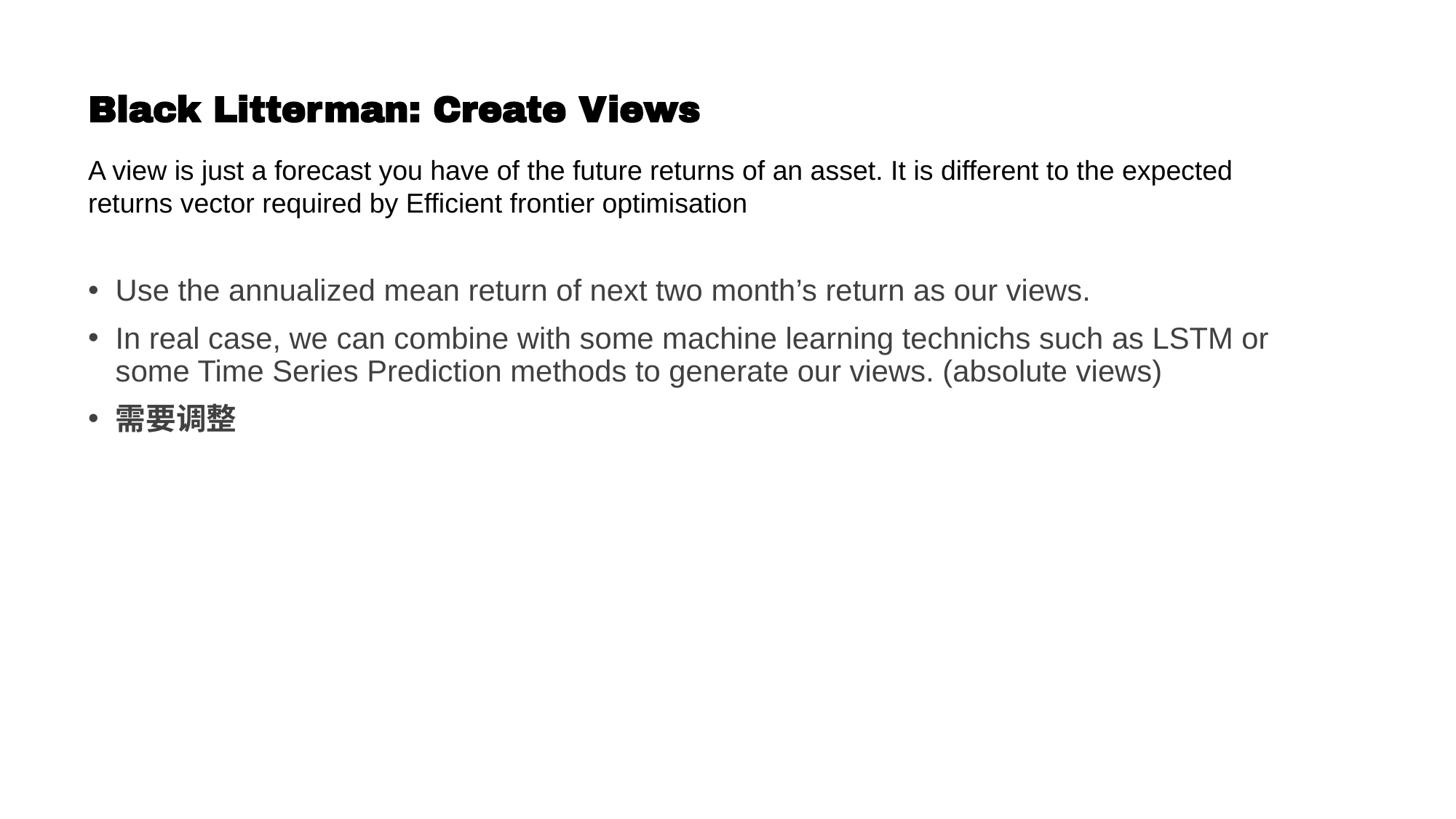

# Black Litterman: Create Views
A view is just a forecast you have of the future returns of an asset. It is different to the expected returns vector required by Efficient frontier optimisation

Use the annualized mean return of next two month’s return as our views.
In real case, we can combine with some machine learning technichs such as LSTM or some Time Series Prediction methods to generate our views. (absolute views)
需要调整